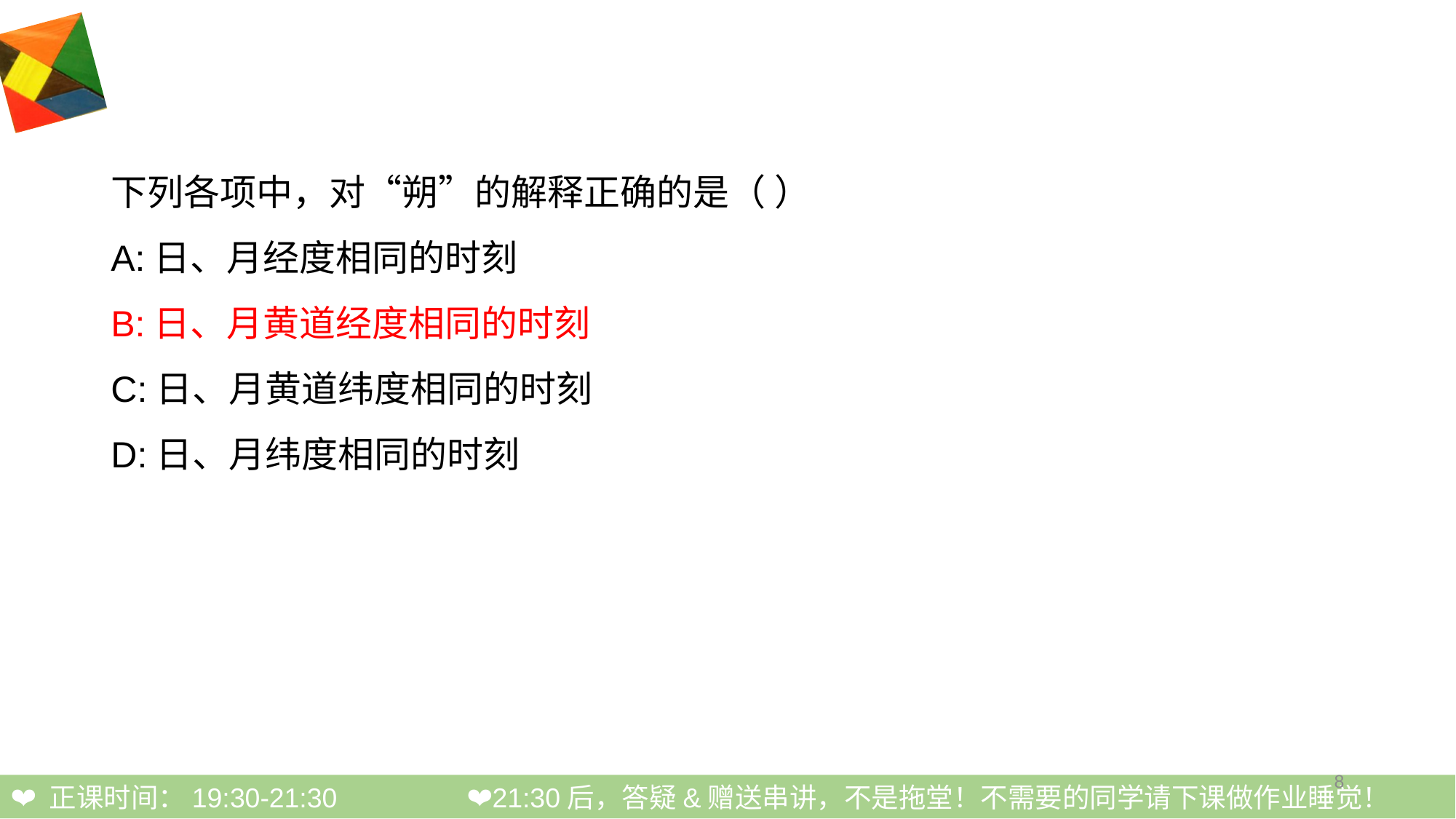

#
下列各项中，对“朔”的解释正确的是（ ）
A:日、月经度相同的时刻
B:日、月黄道经度相同的时刻
C:日、月黄道纬度相同的时刻
D:日、月纬度相同的时刻
8